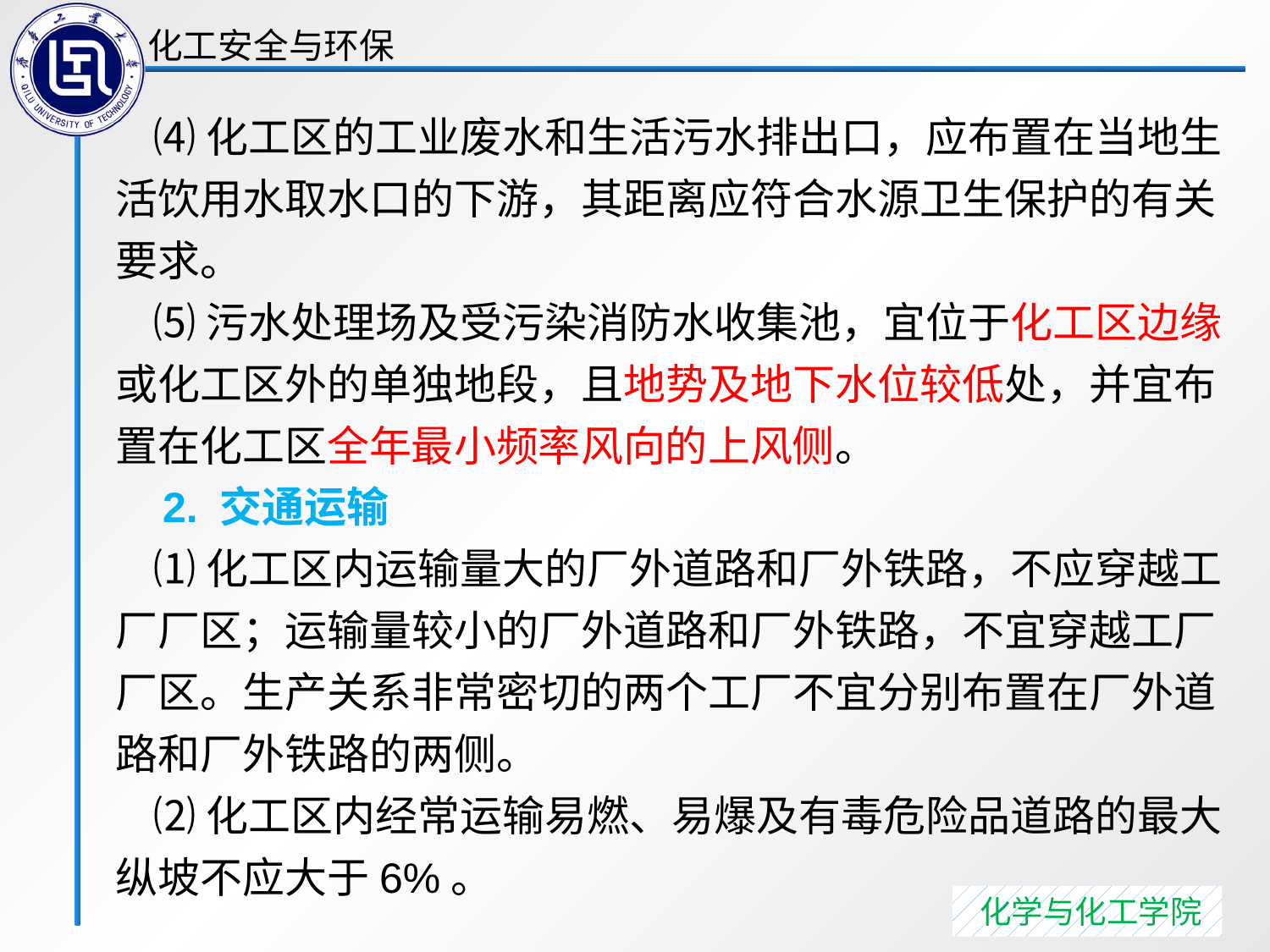

⑷化工区的工业废水和生活污水排出口，应布置在当地生活饮用水取水口的下游，其距离应符合水源卫生保护的有关要求。
    ⑸污水处理场及受污染消防水收集池，宜位于化工区边缘或化工区外的单独地段，且地势及地下水位较低处，并宜布置在化工区全年最小频率风向的上风侧。
    2. 交通运输
    ⑴化工区内运输量大的厂外道路和厂外铁路，不应穿越工厂厂区；运输量较小的厂外道路和厂外铁路，不宜穿越工厂厂区。生产关系非常密切的两个工厂不宜分别布置在厂外道路和厂外铁路的两侧。
    ⑵化工区内经常运输易燃、易爆及有毒危险品道路的最大纵坡不应大于6%。